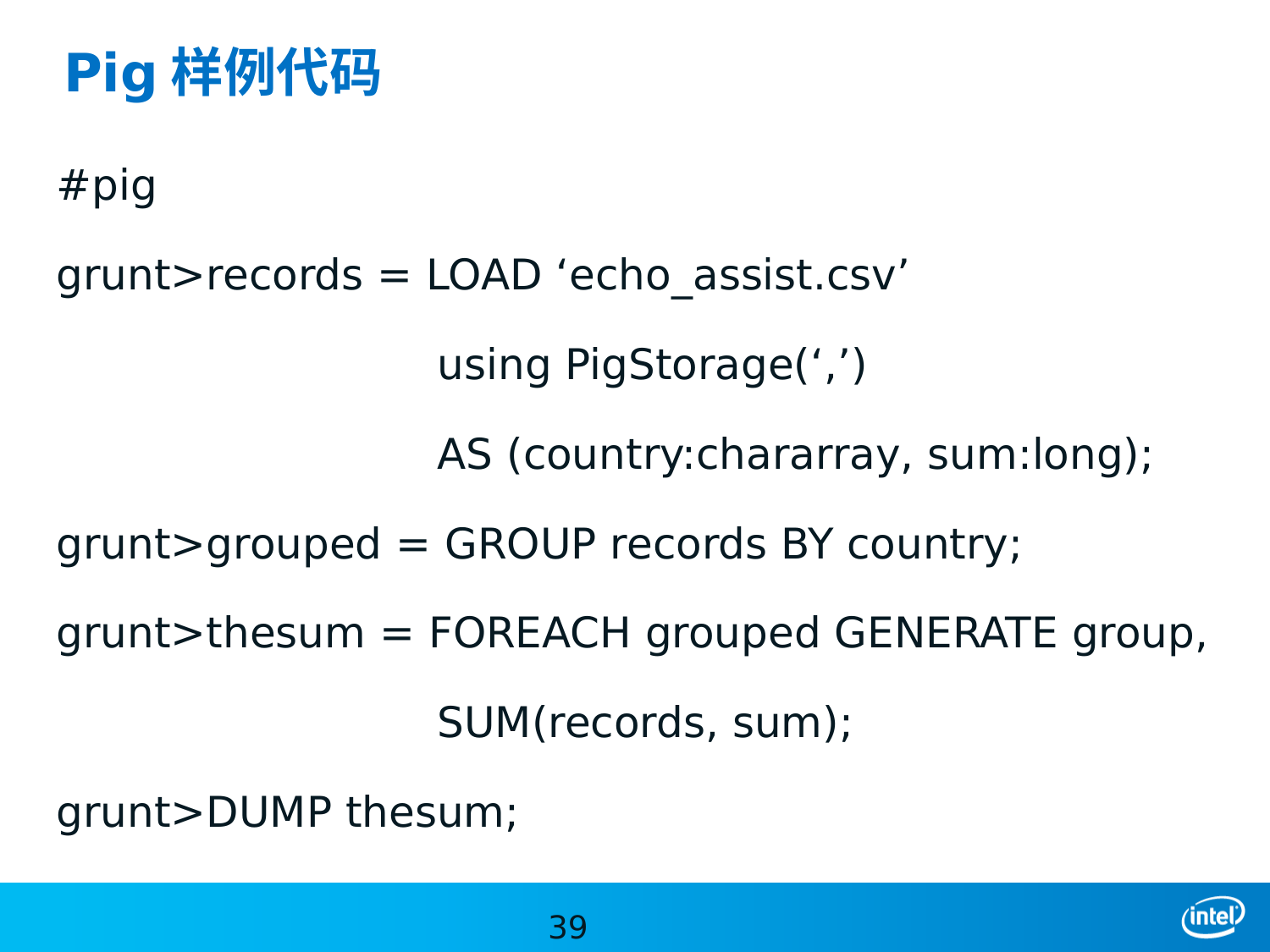

# Pig样例代码
#pig
grunt>records = LOAD ‘echo_assist.csv’
			using PigStorage(‘,’)
			AS (country:chararray, sum:long);
grunt>grouped = GROUP records BY country;
grunt>thesum = FOREACH grouped GENERATE group,
			SUM(records, sum);
grunt>DUMP thesum;
39